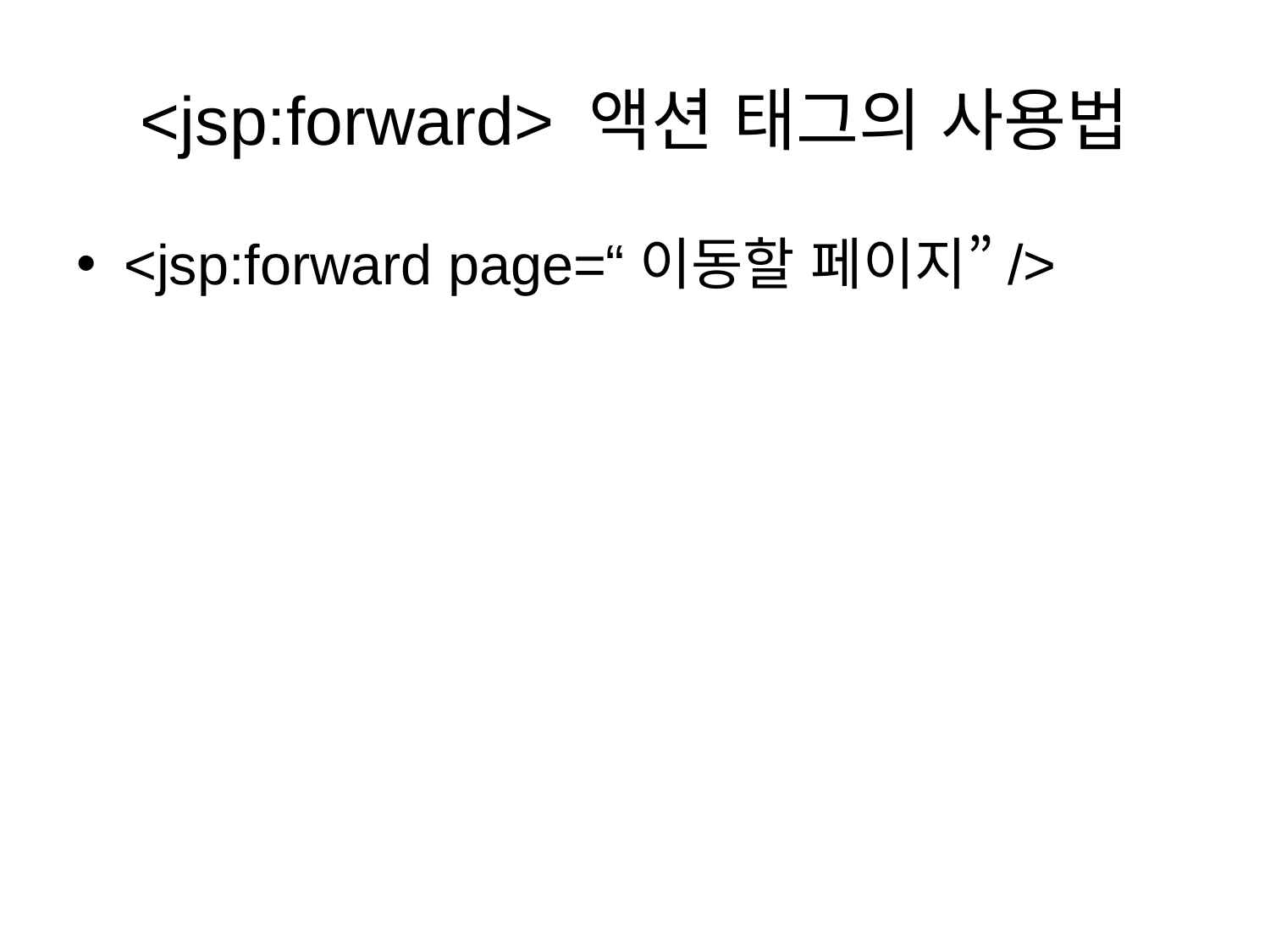

# <jsp:forward> 액션 태그의 사용법
<jsp:forward page=“이동할 페이지”/>